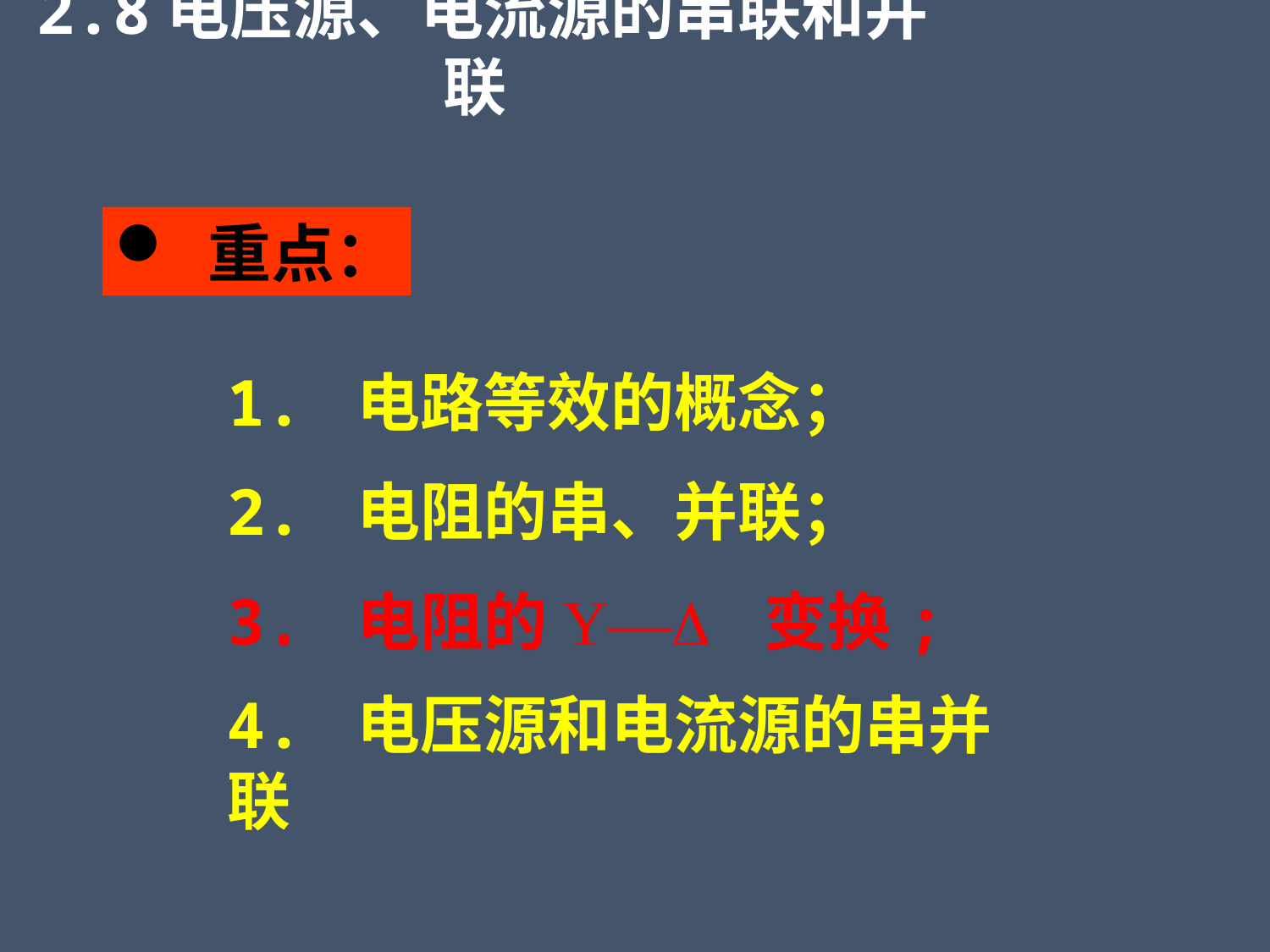

2.8电压源、电流源的串联和并联
 重点：
1. 电路等效的概念；
2. 电阻的串、并联；
3. 电阻的Y—Δ 变换;
4. 电压源和电流源的串并联